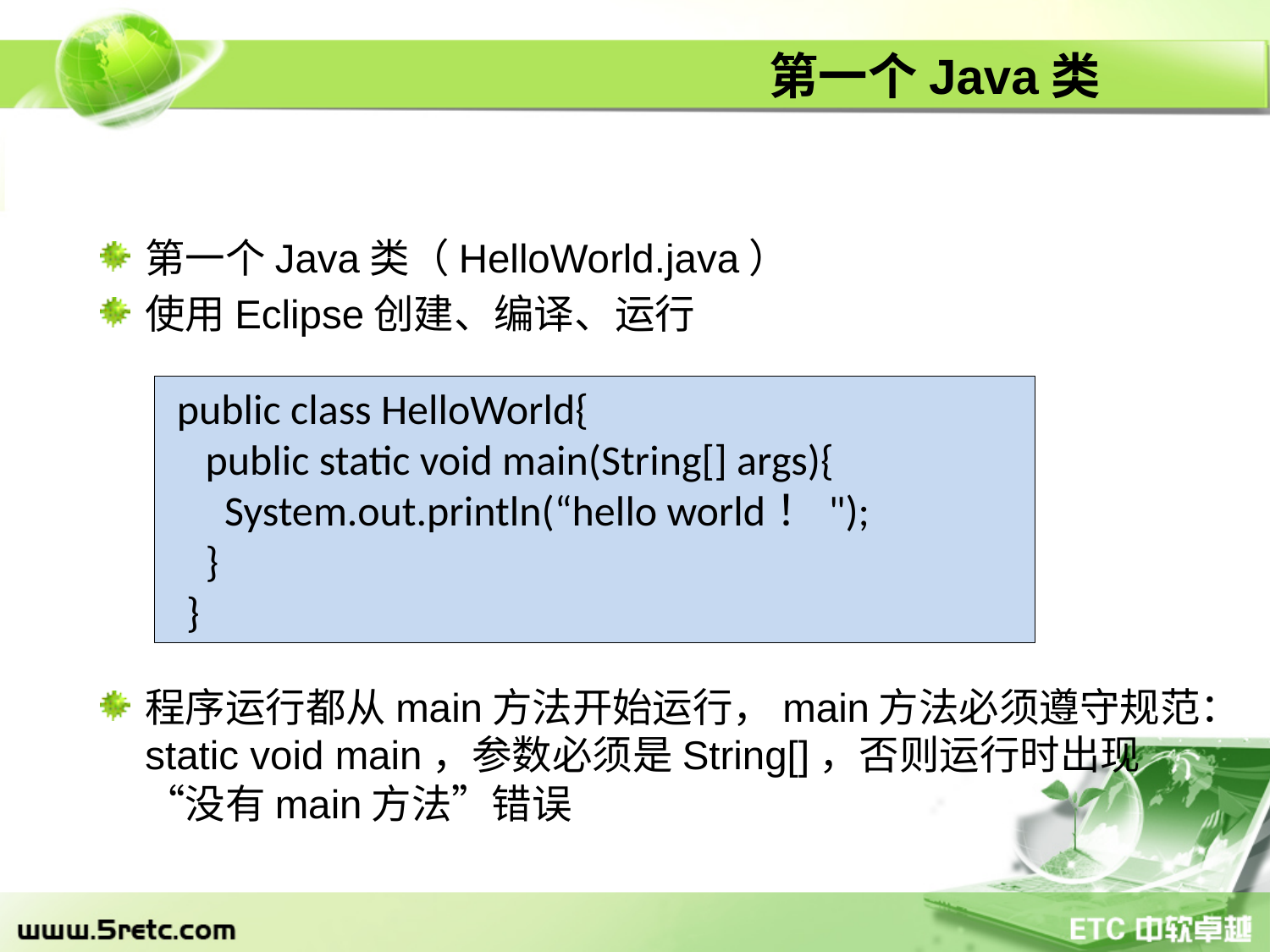

# 第一个Java类
第一个Java类（HelloWorld.java）
使用Eclipse创建、编译、运行

程序运行都从main方法开始运行，main方法必须遵守规范：static void main，参数必须是String[]，否则运行时出现 “没有main方法”错误
 public class HelloWorld{
    public static void main(String[] args){
      System.out.println(“hello world！");
    }
  }